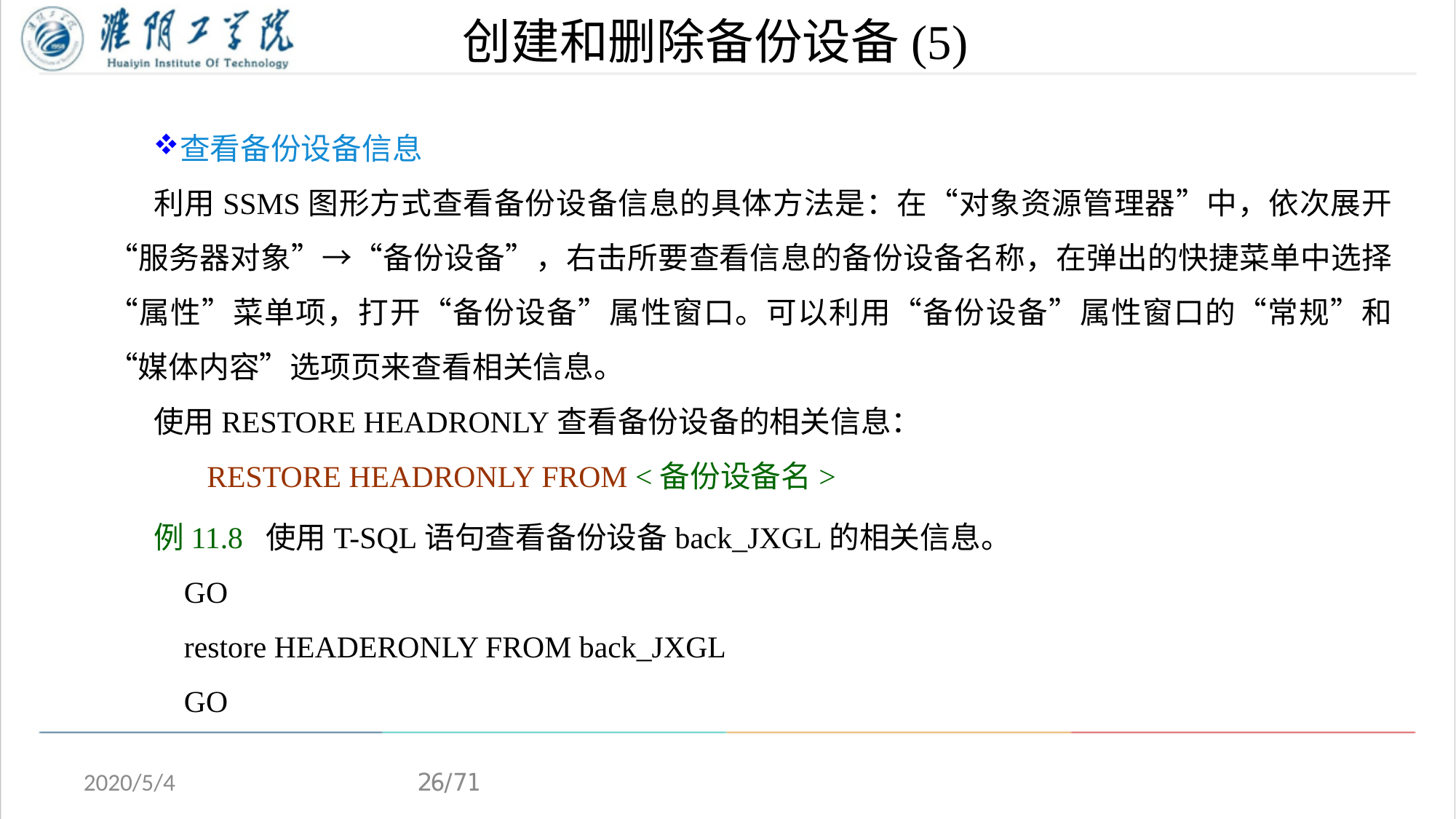

# 创建和删除备份设备(5)
查看备份设备信息
利用SSMS图形方式查看备份设备信息的具体方法是：在“对象资源管理器”中，依次展开“服务器对象”→“备份设备”，右击所要查看信息的备份设备名称，在弹出的快捷菜单中选择“属性”菜单项，打开“备份设备”属性窗口。可以利用“备份设备”属性窗口的“常规”和“媒体内容”选项页来查看相关信息。
使用RESTORE HEADRONLY查看备份设备的相关信息：
       RESTORE HEADRONLY FROM <备份设备名>
例11.8  使用T-SQL语句查看备份设备back_JXGL的相关信息。
    GO
    restore HEADERONLY FROM back_JXGL
    GO
26/71
2020/5/4